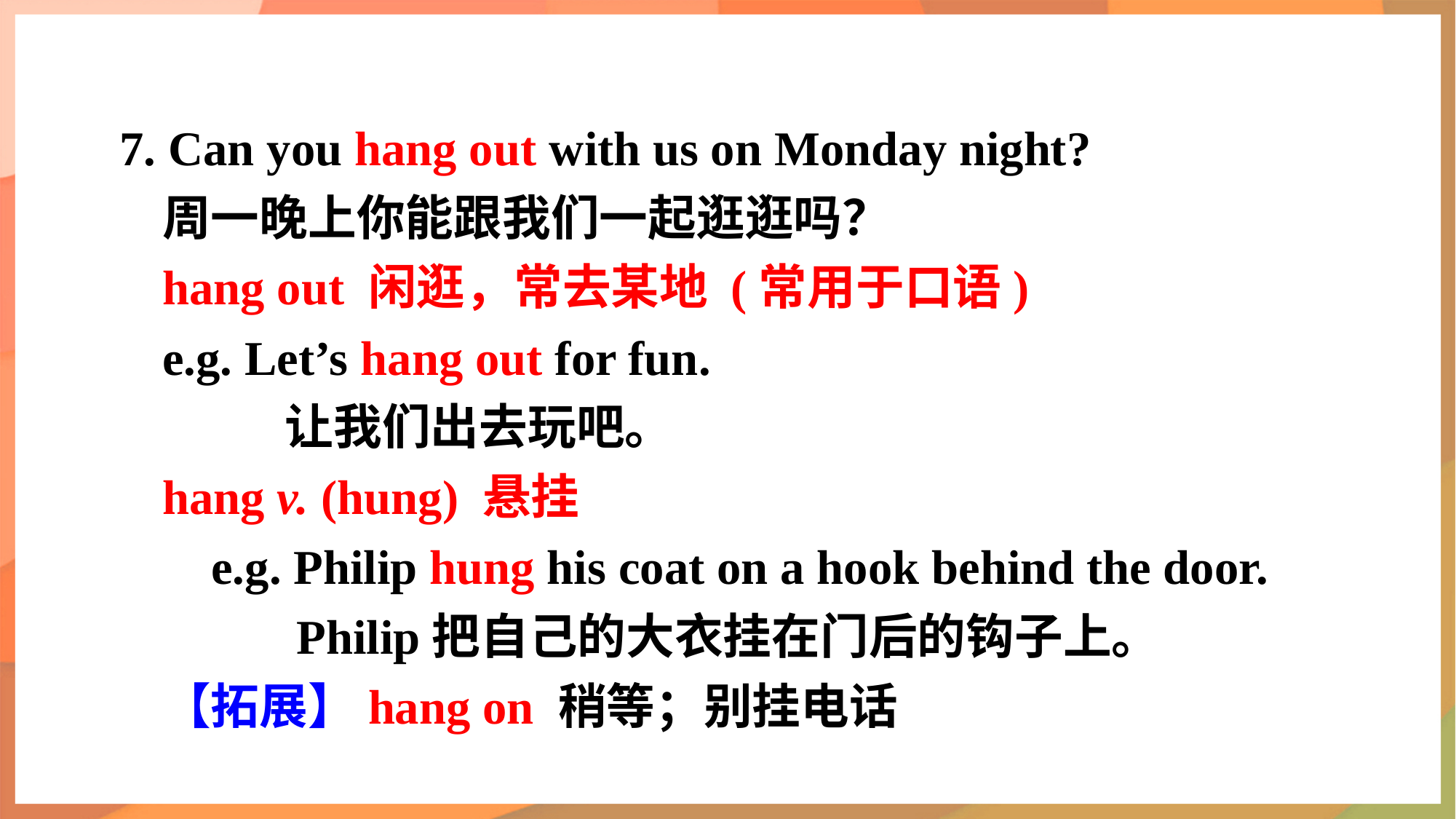

7. Can you hang out with us on Monday night?
周一晚上你能跟我们一起逛逛吗？
hang out 闲逛，常去某地 (常用于口语)
e.g. Let’s hang out for fun.
          让我们出去玩吧。
hang v. (hung) 悬挂
    e.g. Philip hung his coat on a hook behind the door.
           Philip把自己的大衣挂在门后的钩子上。
【拓展】hang on 稍等；别挂电话